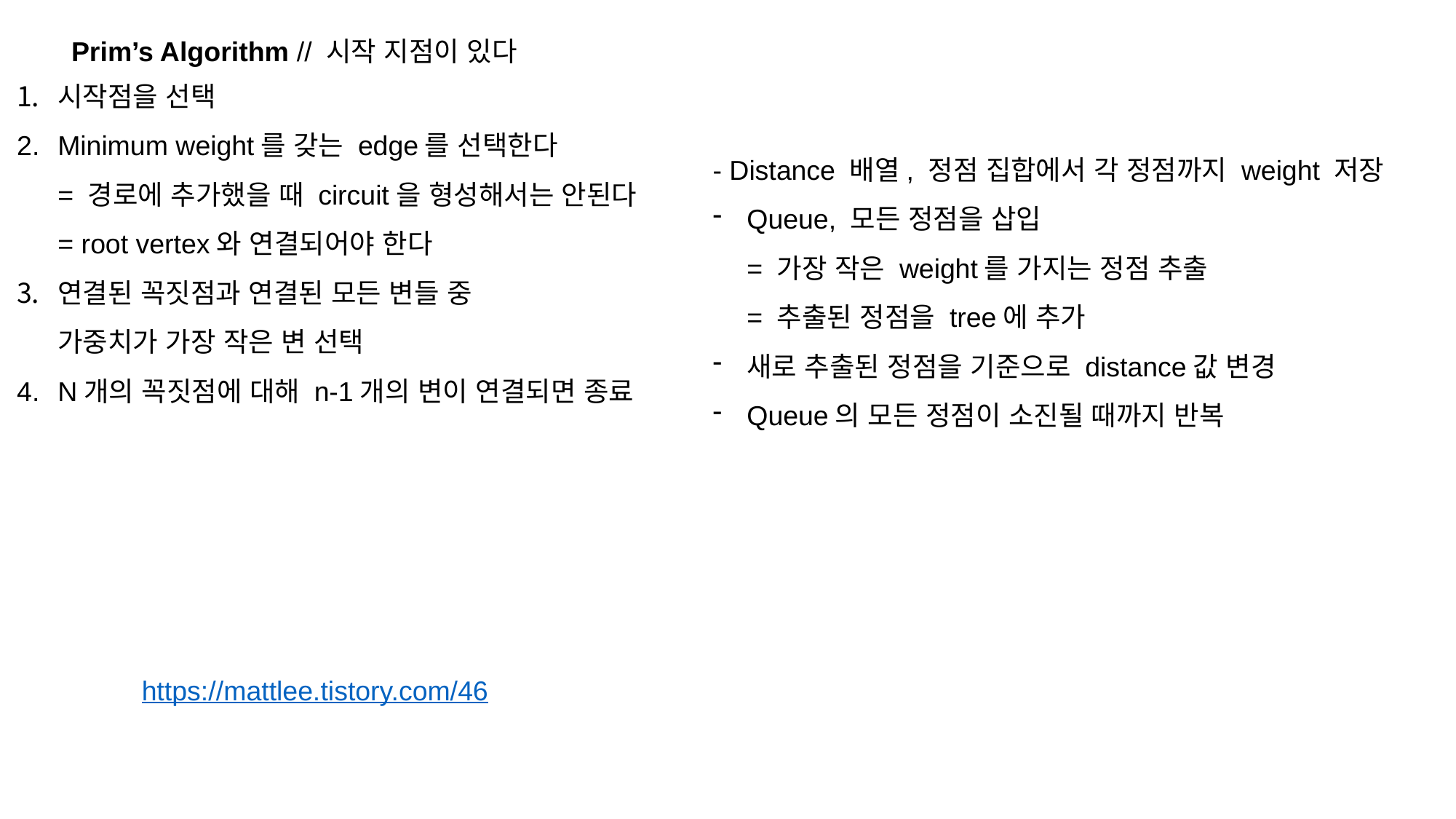

Prim’s Algorithm // 시작 지점이 있다
시작점을 선택
Minimum weight를 갖는 edge를 선택한다
= 경로에 추가했을 때 circuit을 형성해서는 안된다
= root vertex와 연결되어야 한다
연결된 꼭짓점과 연결된 모든 변들 중
가중치가 가장 작은 변 선택
N개의 꼭짓점에 대해 n-1개의 변이 연결되면 종료
- Distance 배열, 정점 집합에서 각 정점까지 weight 저장
Queue, 모든 정점을 삽입
= 가장 작은 weight를 가지는 정점 추출
= 추출된 정점을 tree에 추가
새로 추출된 정점을 기준으로 distance값 변경
Queue의 모든 정점이 소진될 때까지 반복
https://mattlee.tistory.com/46